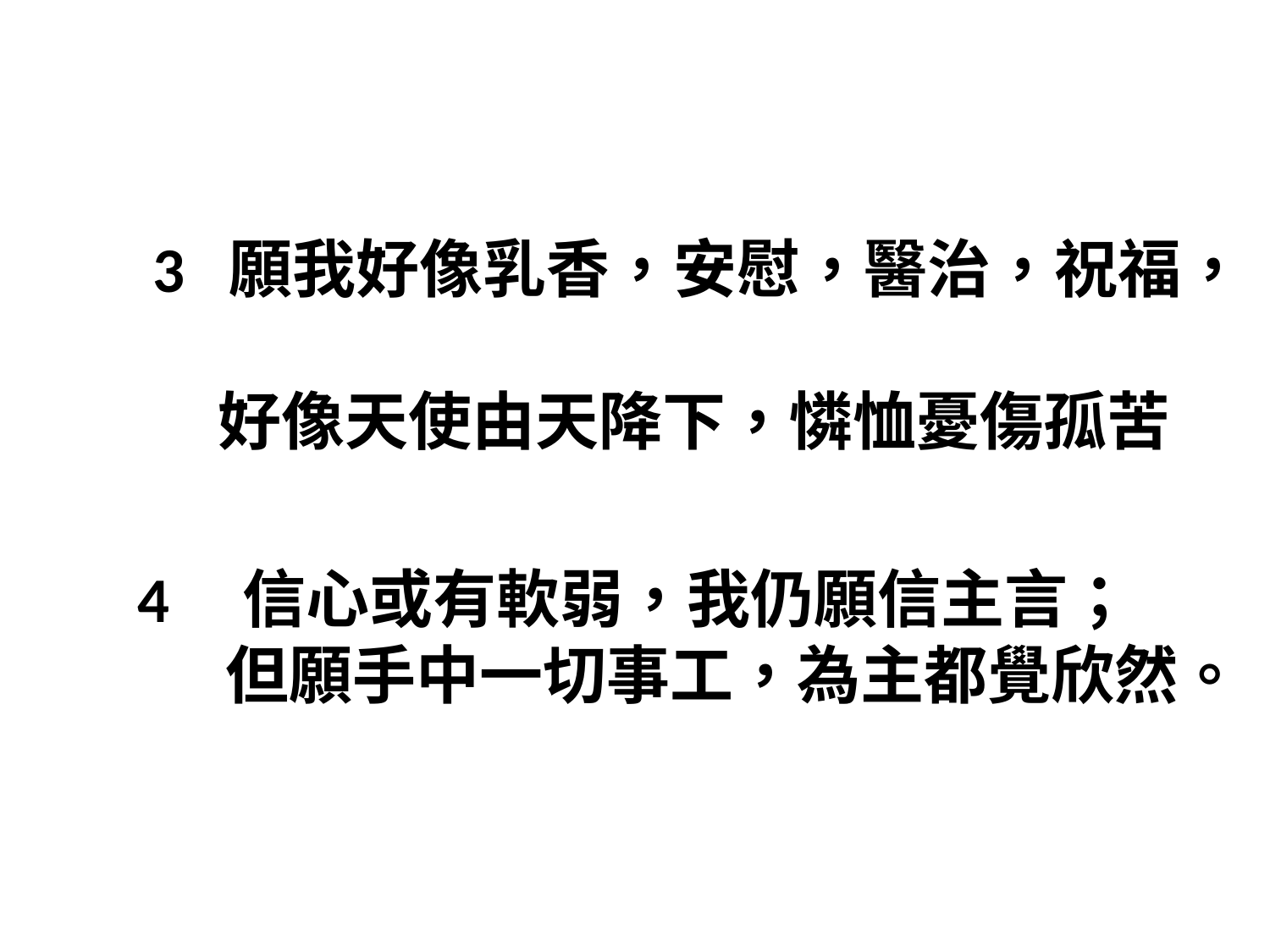

#
     3  願我好像乳香，安慰，醫治，祝福，
     好像天使由天降下，憐恤憂傷孤苦

4    信心或有軟弱，我仍願信主言；
      但願手中一切事工，為主都覺欣然。